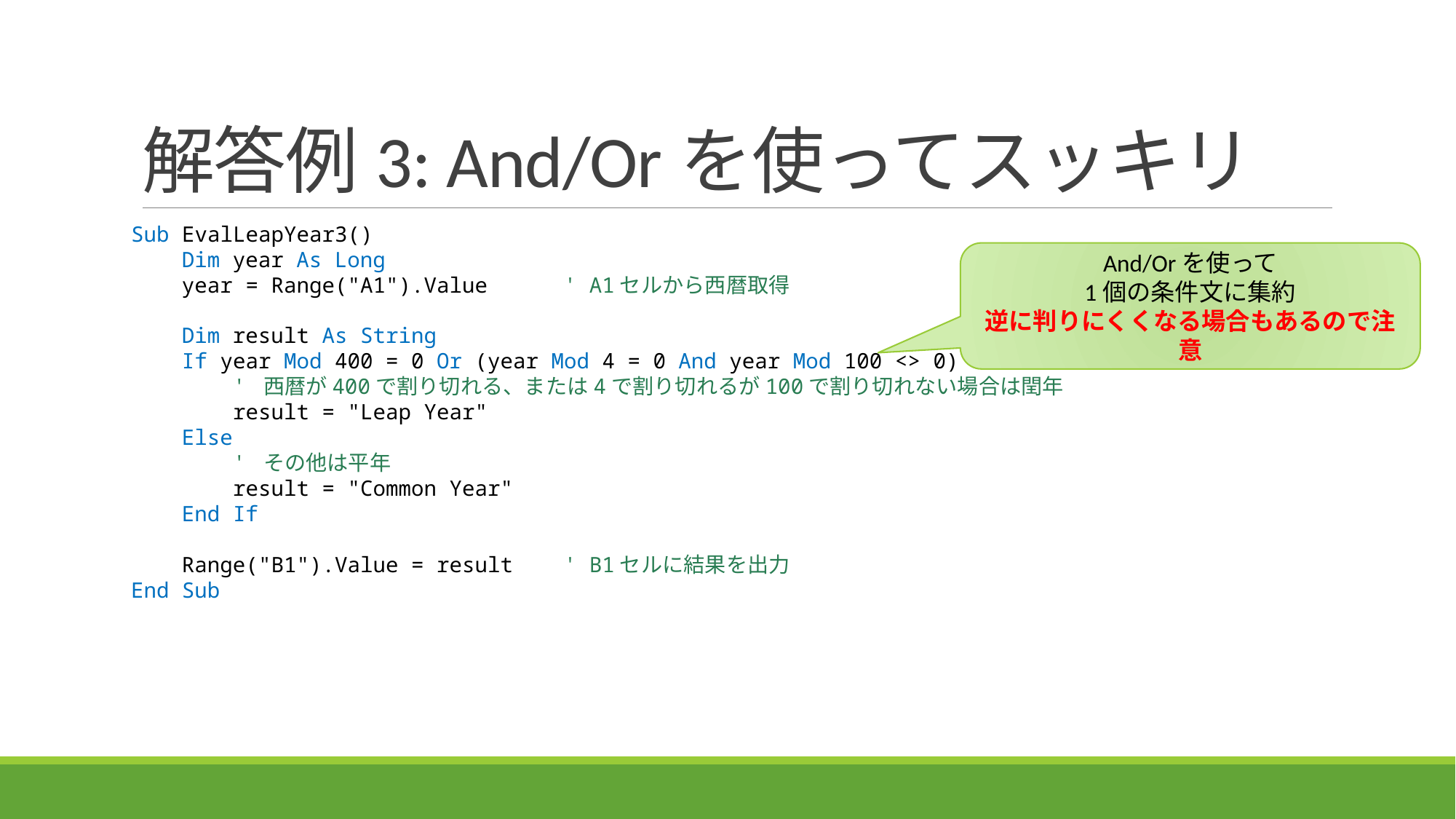

# 解答例3: And/Orを使ってスッキリ
Sub EvalLeapYear3()
    Dim year As Long
    year = Range("A1").Value      ' A1セルから西暦取得

    Dim result As String
    If year Mod 400 = 0 Or (year Mod 4 = 0 And year Mod 100 <> 0) Then
        ' 西暦が400で割り切れる、または4で割り切れるが100で割り切れない場合は閏年
        result = "Leap Year"
    Else
        ' その他は平年
        result = "Common Year"
    End If

    Range("B1").Value = result    ' B1セルに結果を出力
End Sub
And/Orを使って
1個の条件文に集約
逆に判りにくくなる場合もあるので注意